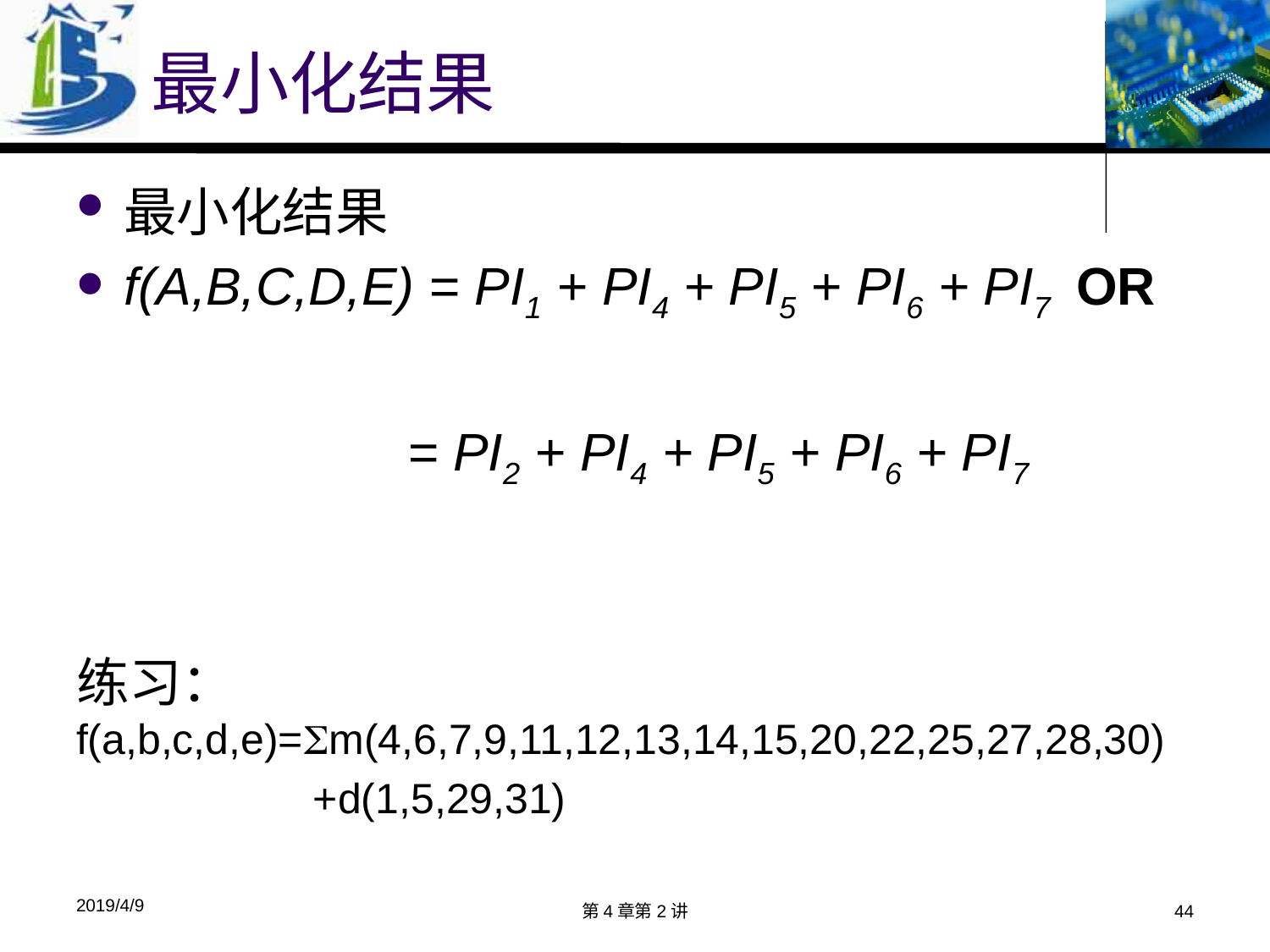

# 最小化结果
最小化结果
f(A,B,C,D,E) = PI1 + PI4 + PI5 + PI6 + PI7   OR

	              = PI2 + PI4 + PI5 + PI6 + PI7

练习：f(a,b,c,d,e)=Σm(4,6,7,9,11,12,13,14,15,20,22,25,27,28,30)
                    +d(1,5,29,31)

2019/4/9
第4章第2讲
44